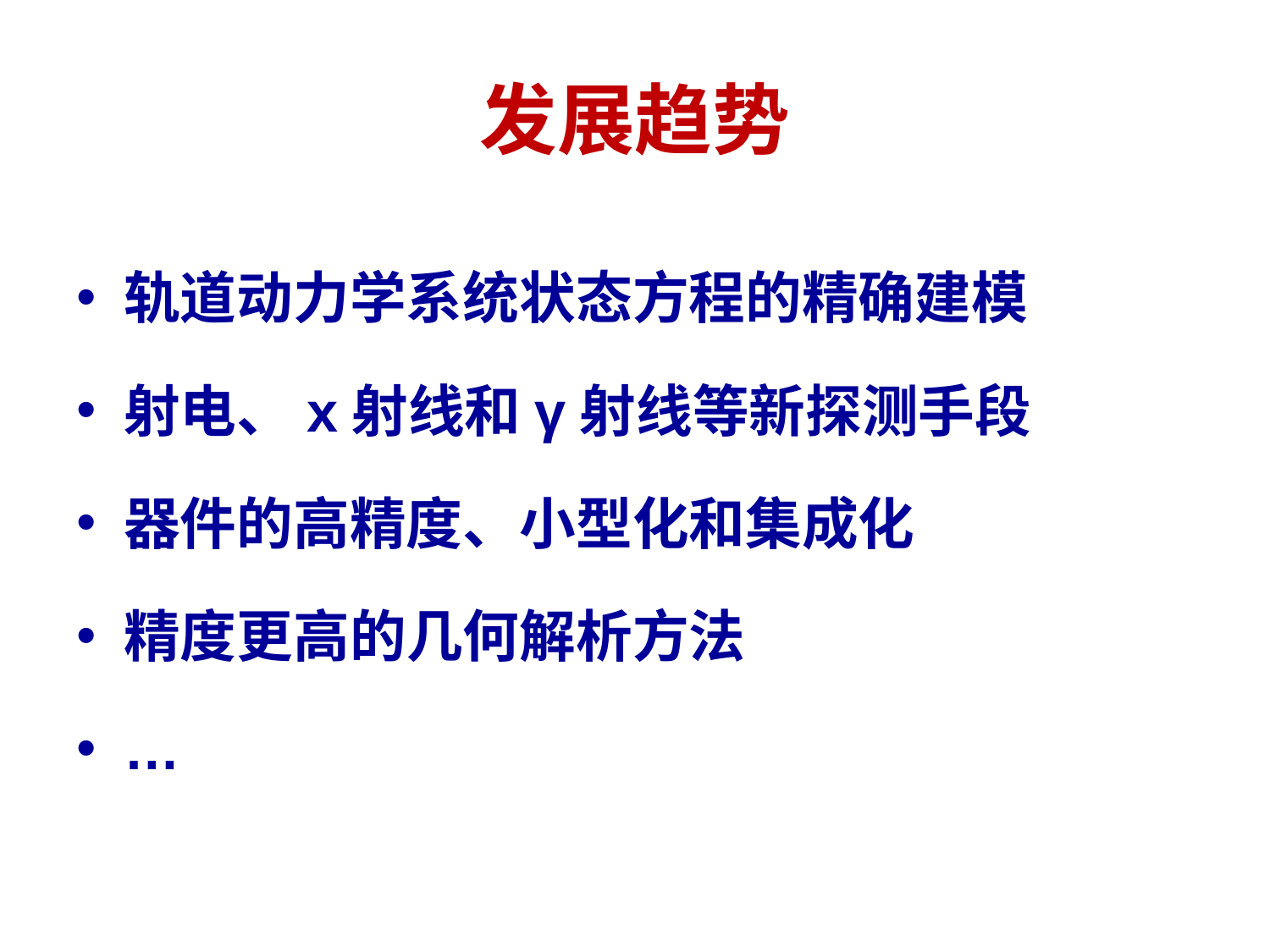

# 发展趋势
轨道动力学系统状态方程的精确建模
射电、x射线和γ射线等新探测手段
器件的高精度、小型化和集成化
精度更高的几何解析方法
…